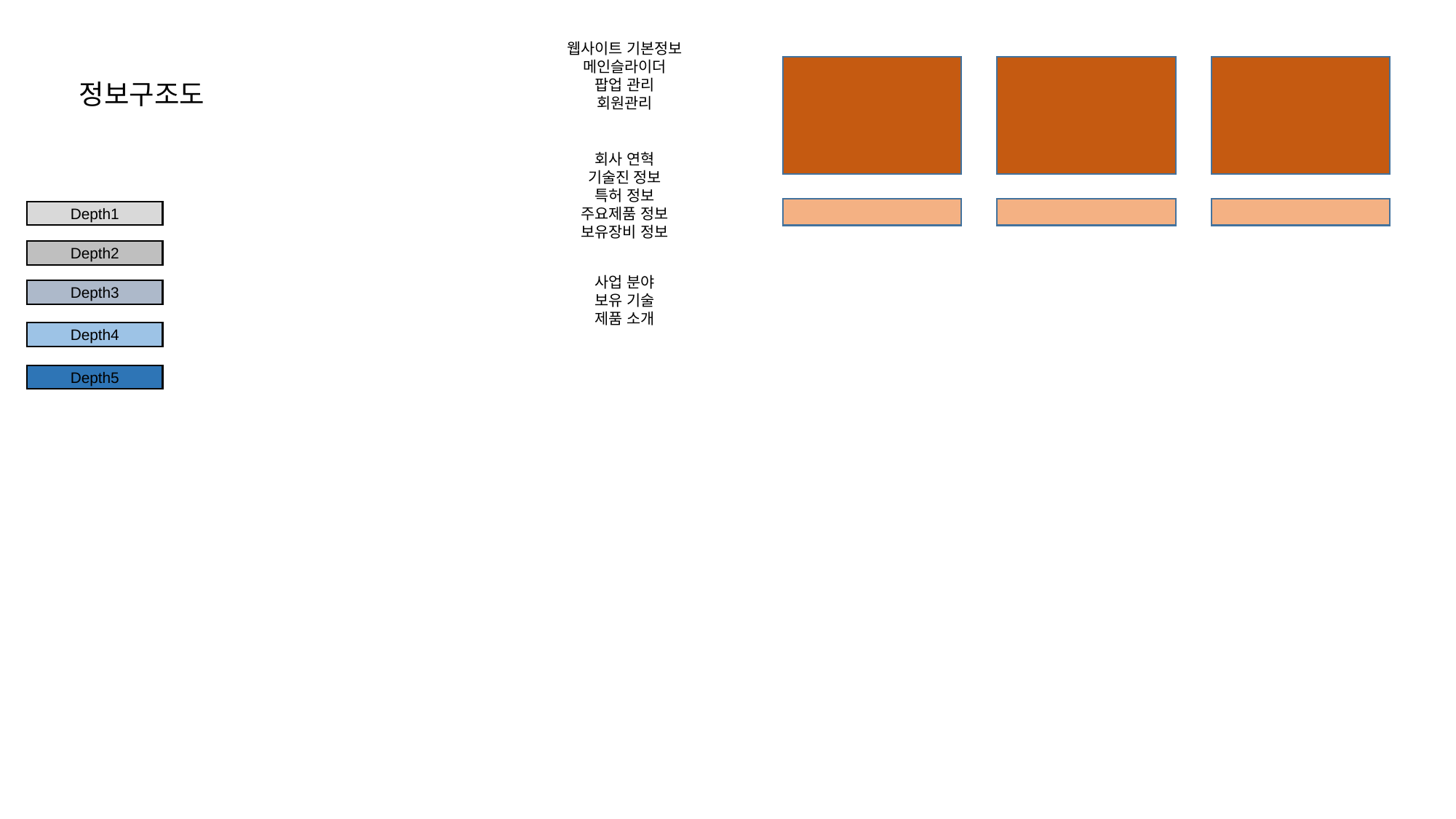

웹사이트 기본정보
메인슬라이더
팝업 관리
회원관리

정보구조도
회사 연혁
기술진 정보
특허 정보
주요제품 정보
보유장비 정보

Depth1

Depth2

사업 분야
보유 기술
제품 소개
Depth3

Depth4

Depth5